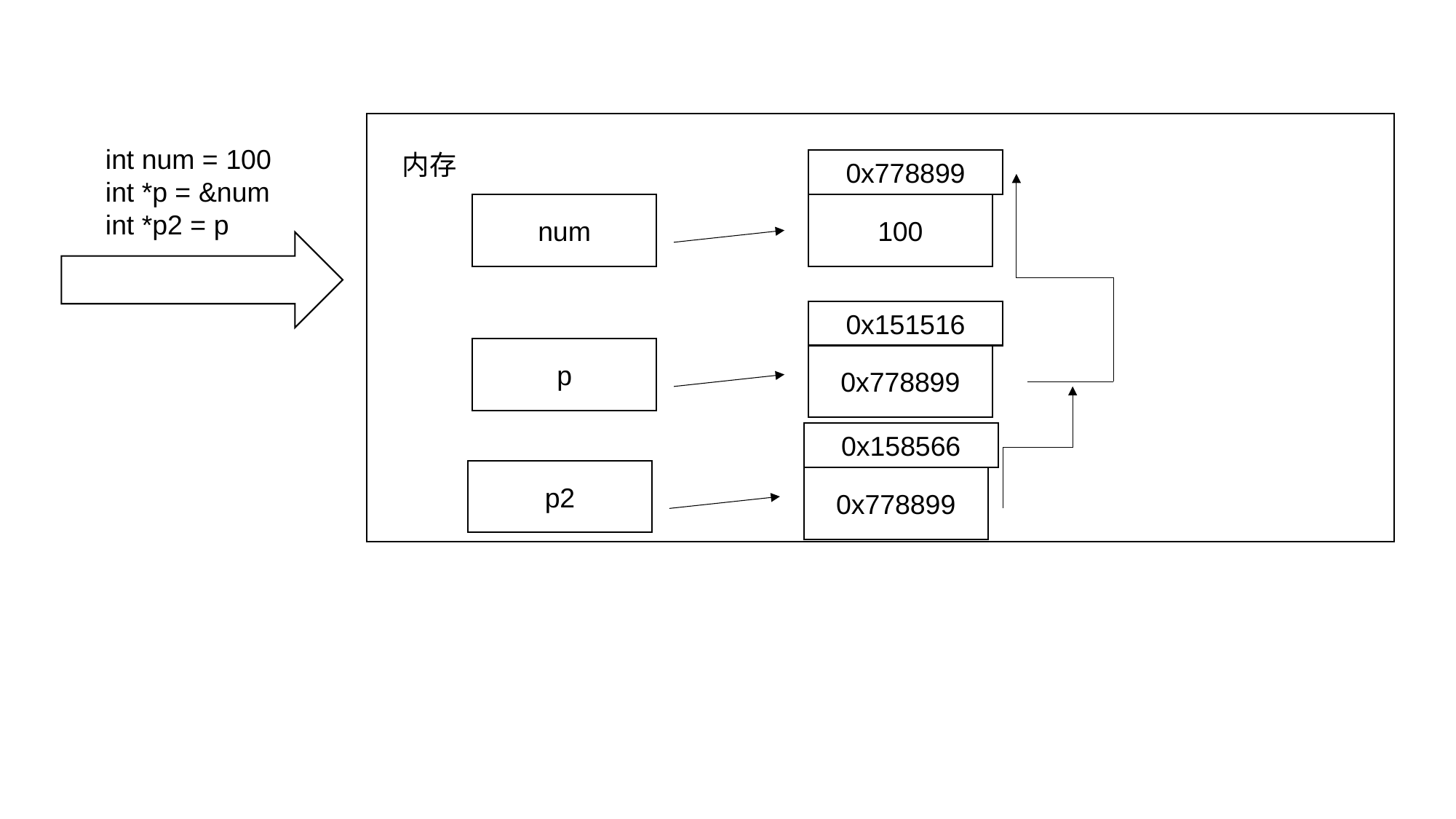

int num = 100
int *p = &num
int *p2 = p
内存
0x778899
100
num

0x151516
p
0x778899
0x158566
p2
0x778899